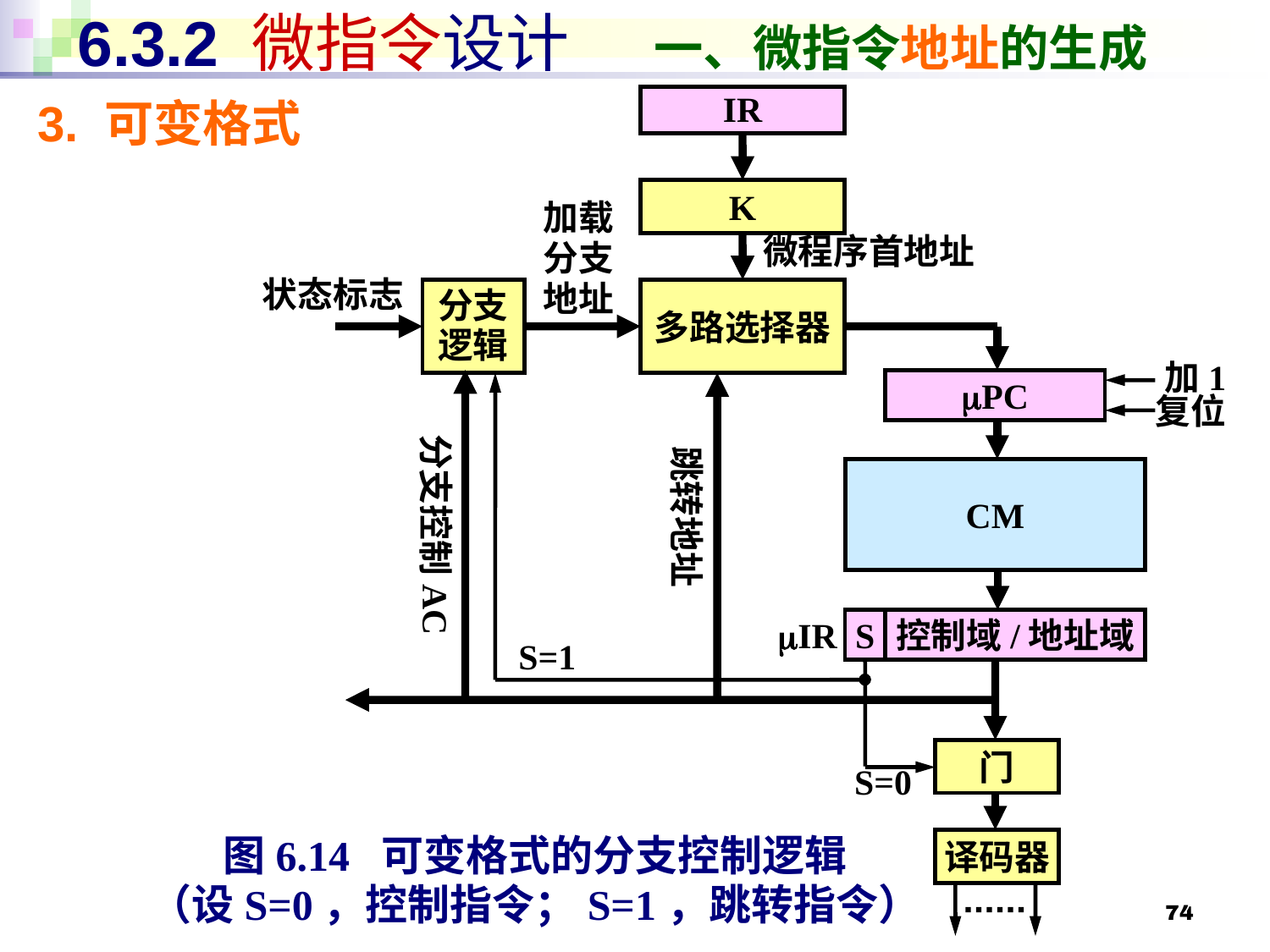

# 6.3.2 微指令设计      一、微指令地址的生成
3. 可变格式
IR

K
加载
分支
地址
微程序首地址

状态标志
分支逻辑
多路选择器

加1

μPC

复位

分支控制AC

跳转地址
CM

μIR
S
控制域/地址域
S=1

门
S=0

图6.14  可变格式的分支控制逻辑
（设S=0，控制指令；S=1，跳转指令）
译码器
74